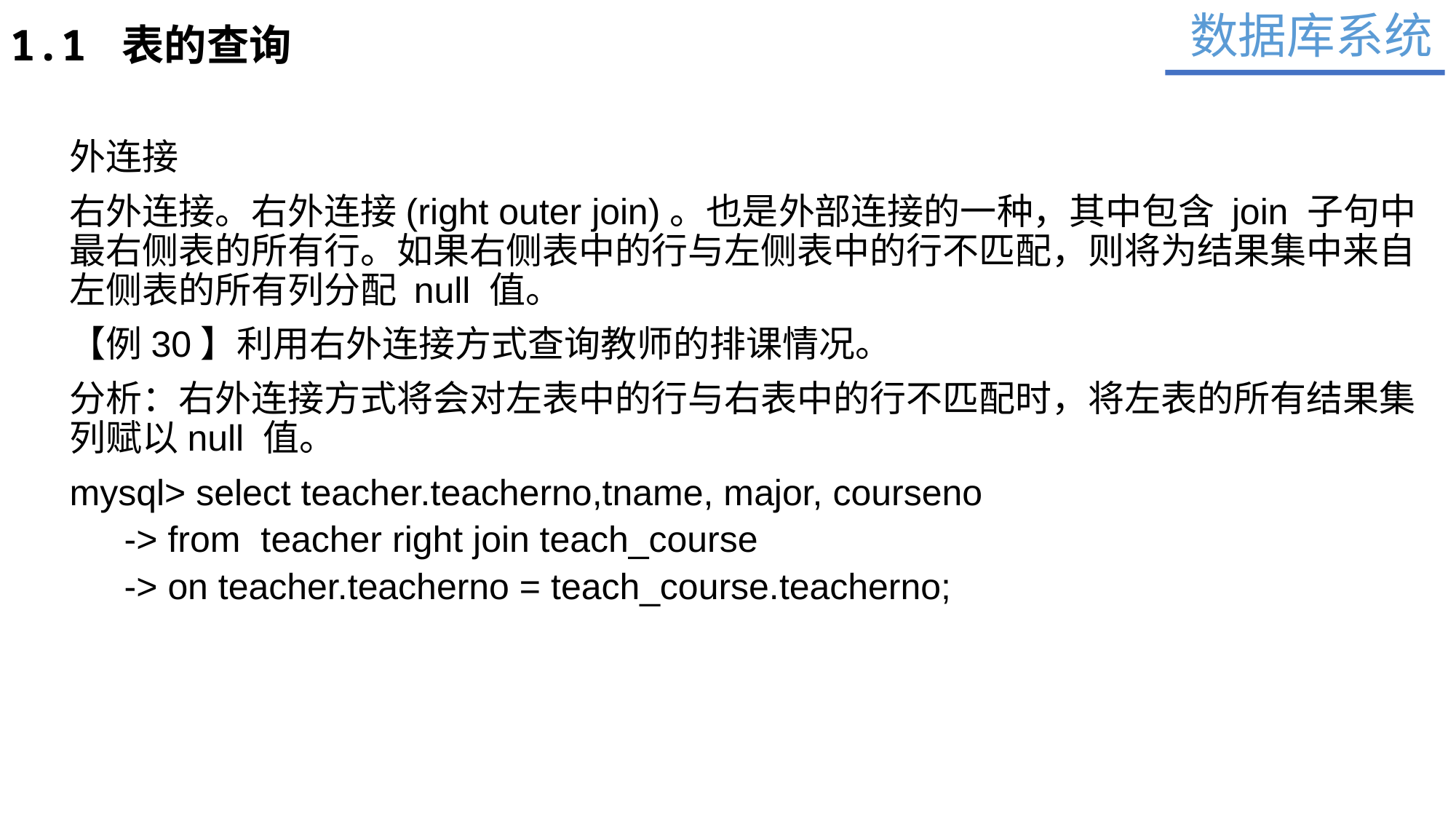

数据库系统
1.1 表的查询

外连接
右外连接。右外连接(right outer join)。也是外部连接的一种，其中包含 join 子句中最右侧表的所有行。如果右侧表中的行与左侧表中的行不匹配，则将为结果集中来自左侧表的所有列分配 null 值。
【例30】利用右外连接方式查询教师的排课情况。
分析：右外连接方式将会对左表中的行与右表中的行不匹配时，将左表的所有结果集列赋以null 值。
mysql> select teacher.teacherno,tname, major, courseno
-> from  teacher right join teach_course
-> on teacher.teacherno = teach_course.teacherno;